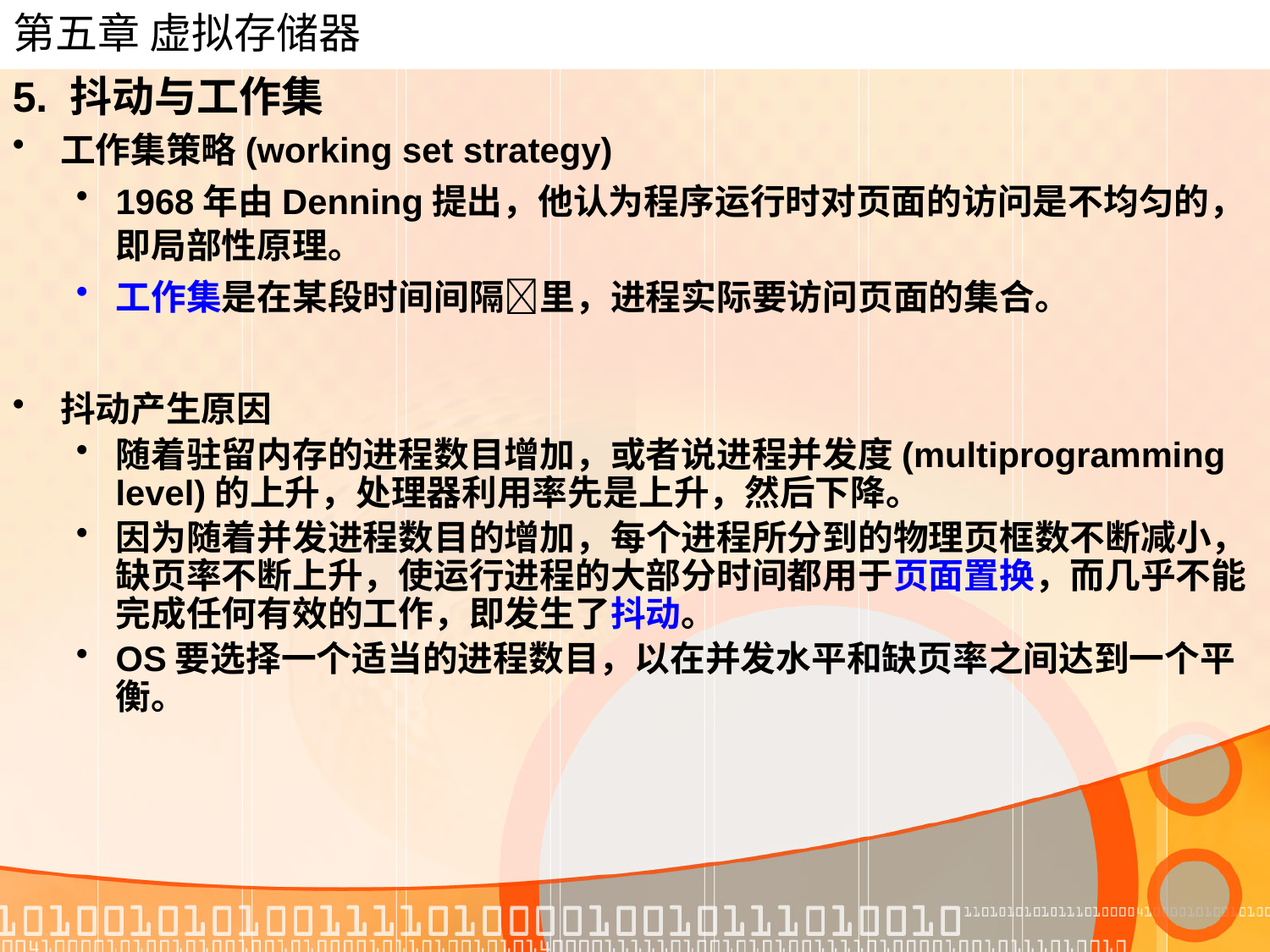

# 第五章 虚拟存储器
5. 抖动与工作集
工作集策略(working set strategy)
1968年由Denning提出，他认为程序运行时对页面的访问是不均匀的，即局部性原理。
工作集是在某段时间间隔Δ里，进程实际要访问页面的集合。

抖动产生原因
随着驻留内存的进程数目增加，或者说进程并发度(multiprogramming level)的上升，处理器利用率先是上升，然后下降。
因为随着并发进程数目的增加，每个进程所分到的物理页框数不断减小，缺页率不断上升，使运行进程的大部分时间都用于页面置换，而几乎不能完成任何有效的工作，即发生了抖动。
OS要选择一个适当的进程数目，以在并发水平和缺页率之间达到一个平衡。